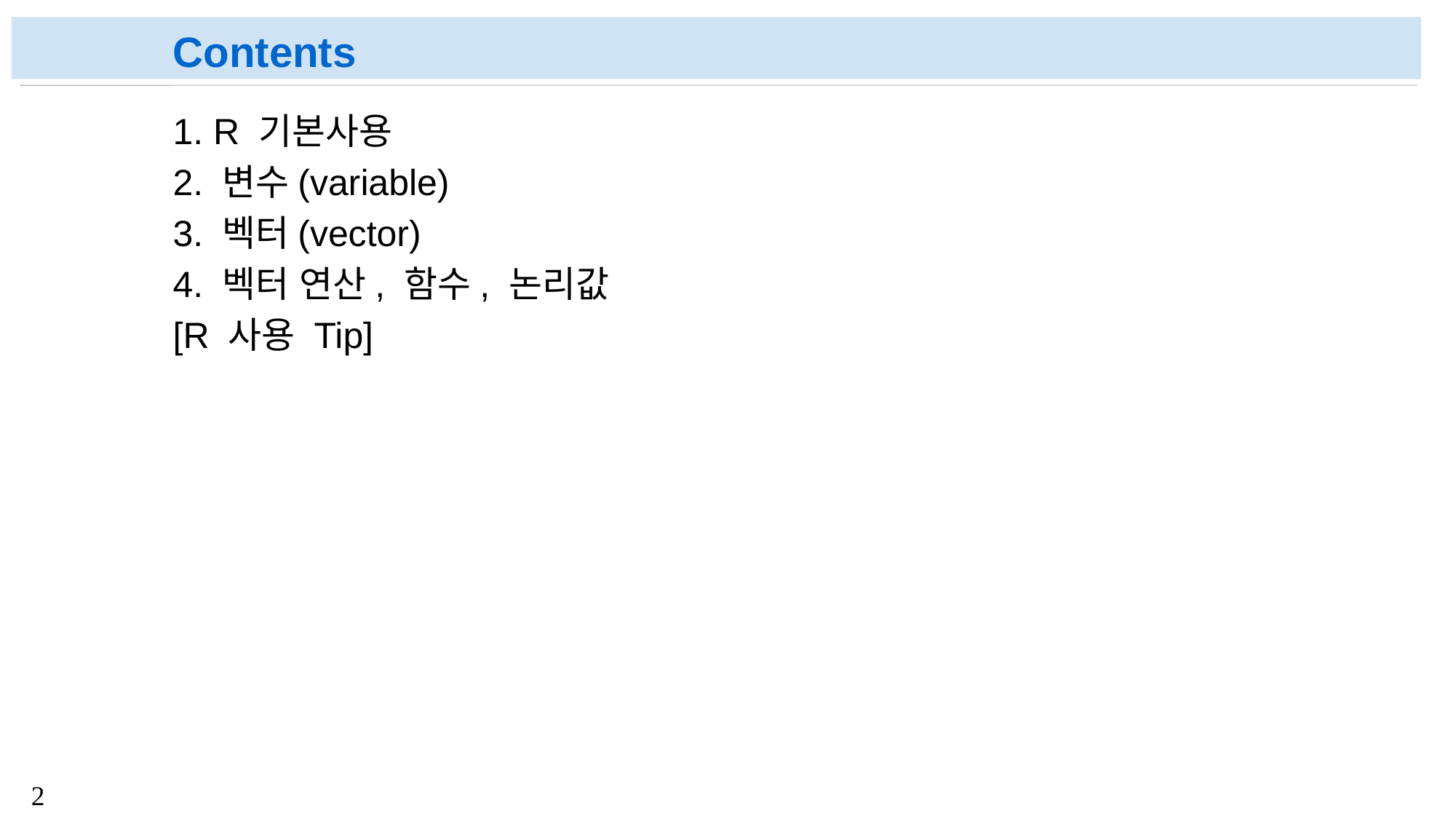

# Contents
1. R 기본사용
2. 변수(variable)
3. 벡터(vector)
4. 벡터 연산, 함수, 논리값
[R 사용 Tip]